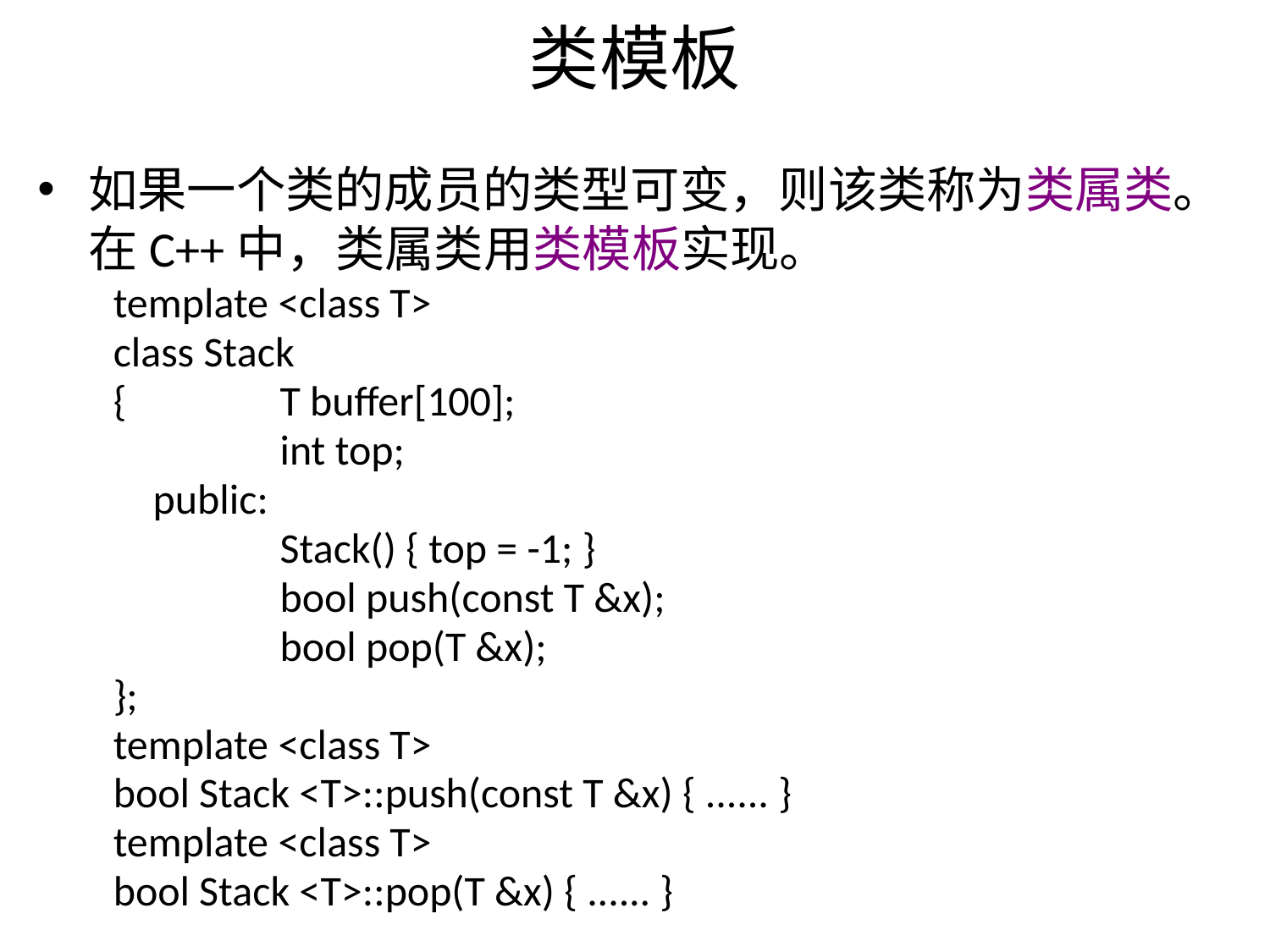

# 类模板
如果一个类的成员的类型可变，则该类称为类属类。在C++中，类属类用类模板实现。
template <class T>
class Stack
{		T buffer[100];
		int top;
	public:
		Stack() { top = -1; }
		bool push(const T &x);
		bool pop(T &x);
};
template <class T>
bool Stack <T>::push(const T &x) { ...... }
template <class T>
bool Stack <T>::pop(T &x) { ...... }